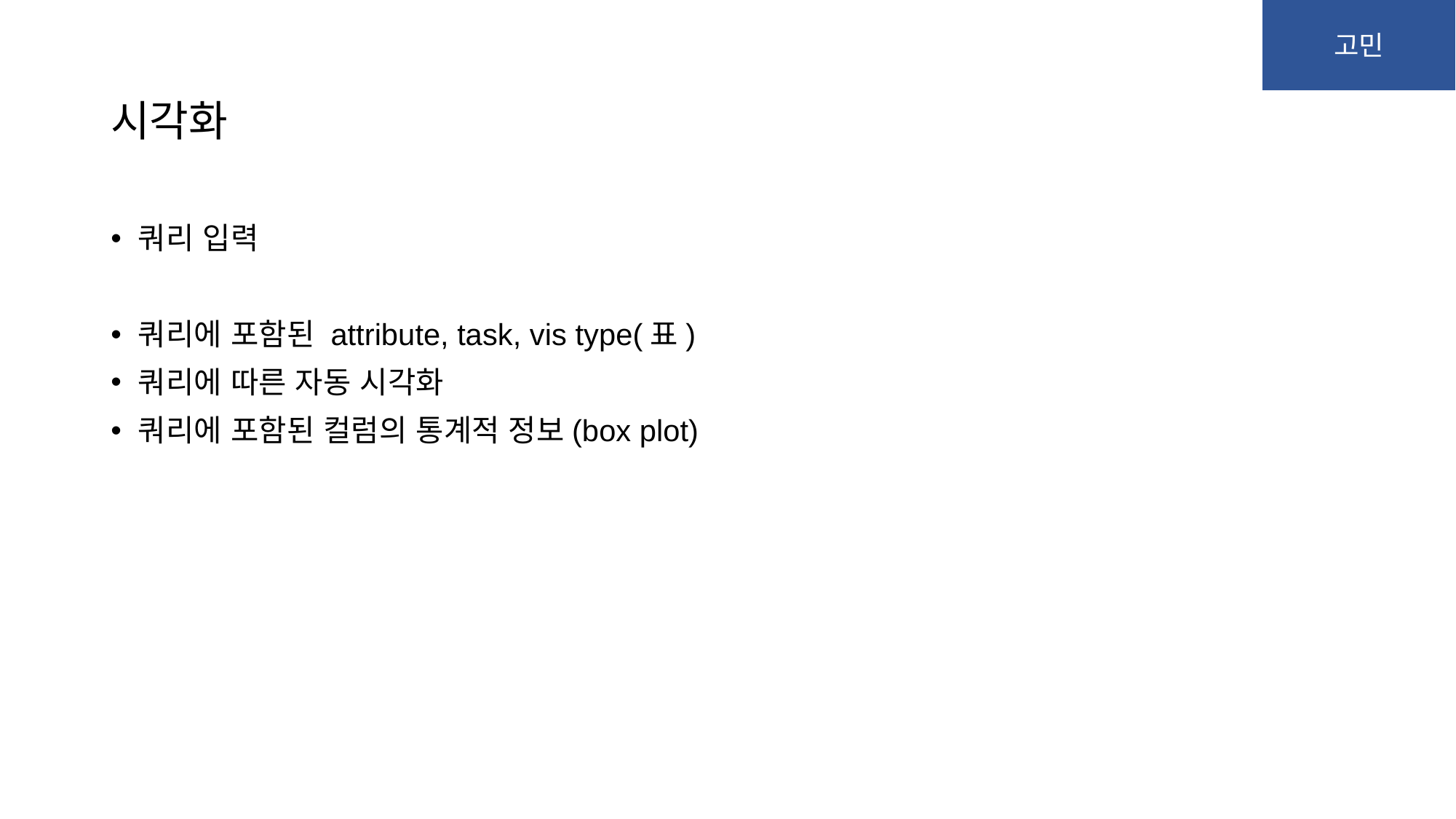

고민
# 시각화
쿼리 입력

쿼리에 포함된 attribute, task, vis type(표)
쿼리에 따른 자동 시각화
쿼리에 포함된 컬럼의 통계적 정보(box plot)